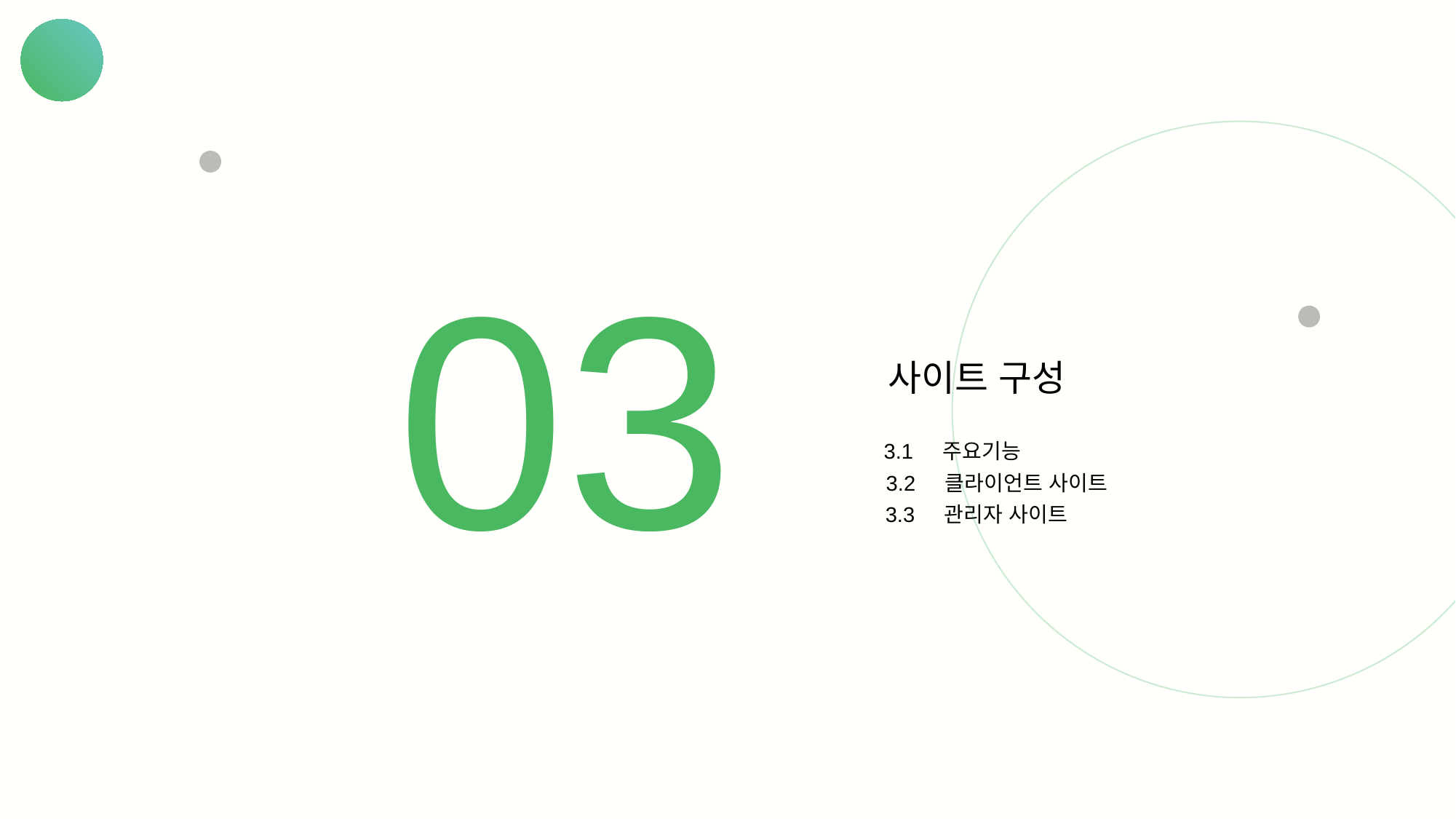

03

사이트 구성
3.1    주요기능
3.2    클라이언트 사이트
3.3    관리자 사이트